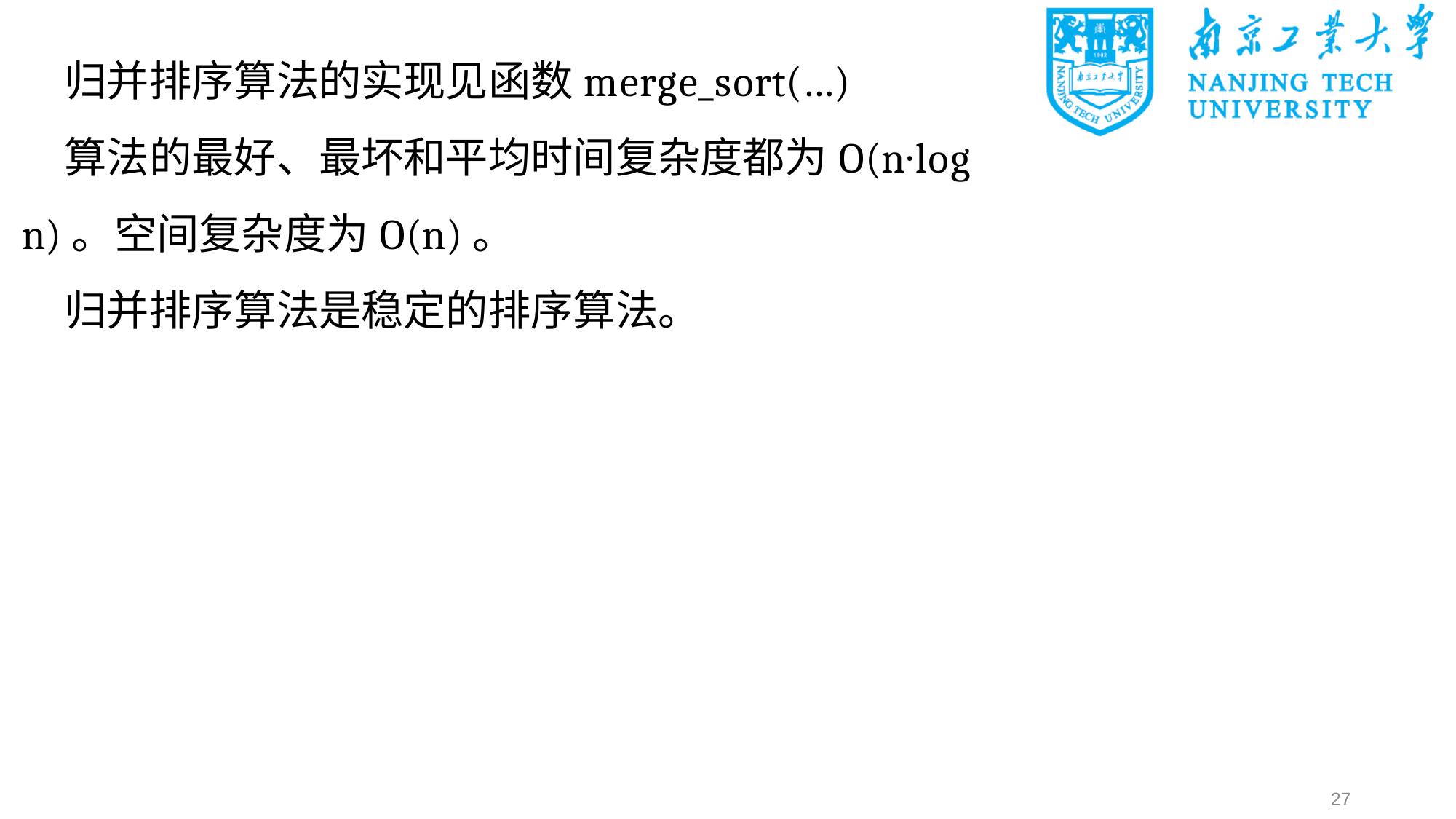

归并排序算法的实现见函数merge_sort(…)
算法的最好、最坏和平均时间复杂度都为O(n∙log n)。空间复杂度为O(n)。
归并排序算法是稳定的排序算法。
27